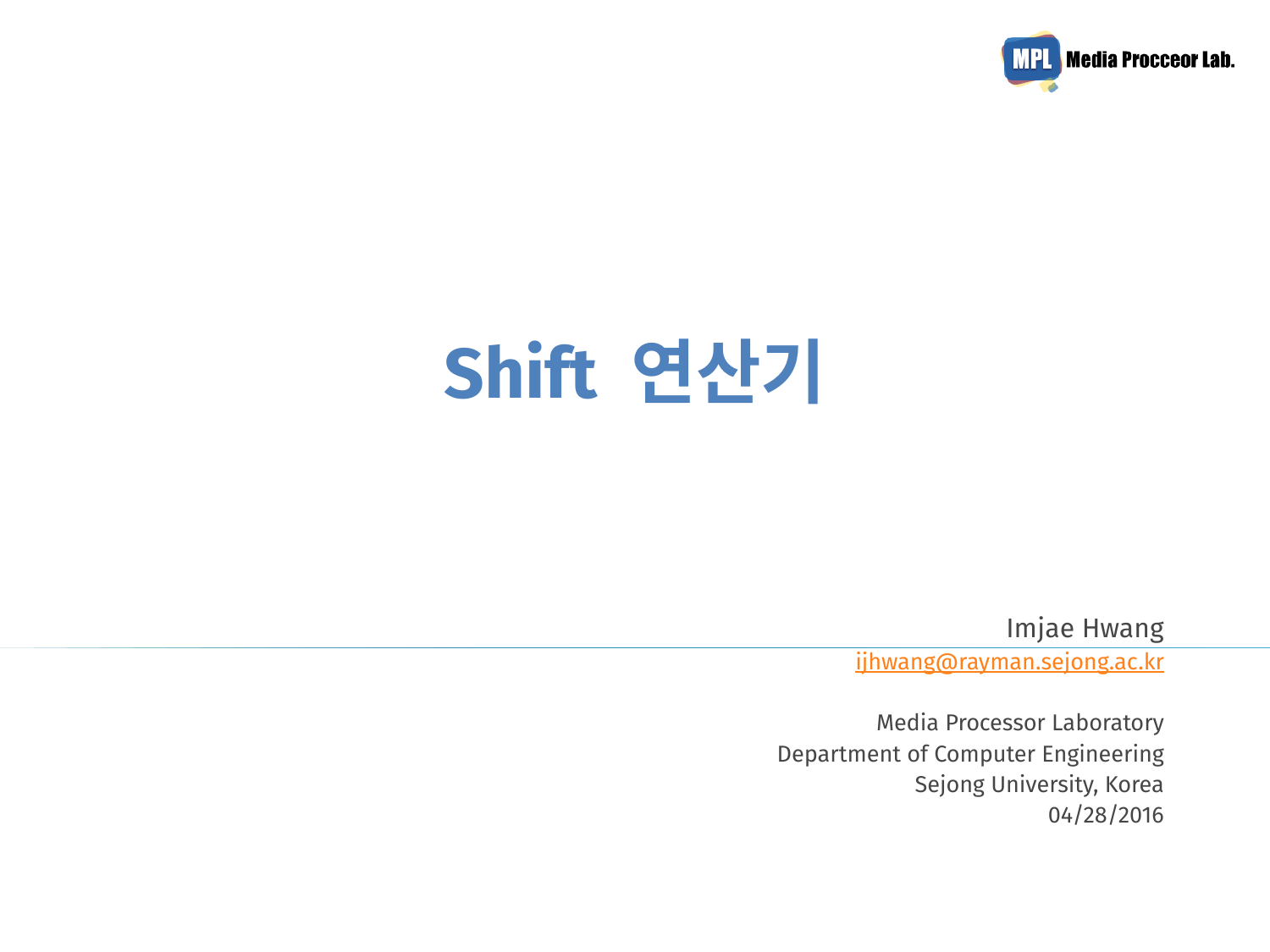

# Shift 연산기
Imjae Hwang
ijhwang@rayman.sejong.ac.kr

Media Processor Laboratory
Department of Computer Engineering
Sejong University, Korea
04/28/2016